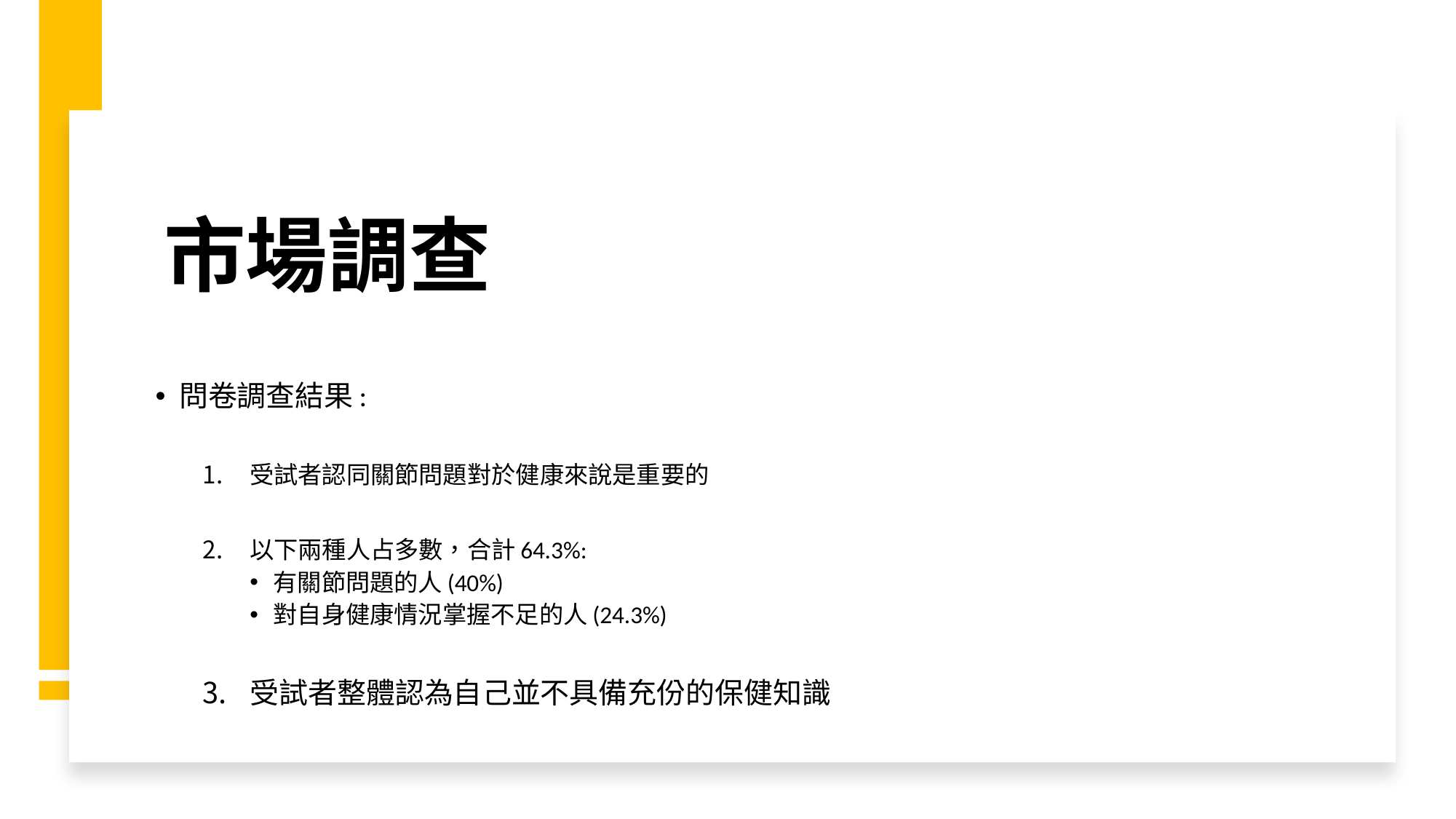

# 市場調查

問卷調查結果:

受試者認同關節問題對於健康來說是重要的

以下兩種人占多數，合計64.3%:
有關節問題的人(40%)
對自身健康情況掌握不足的人(24.3%)

受試者整體認為自己並不具備充份的保健知識